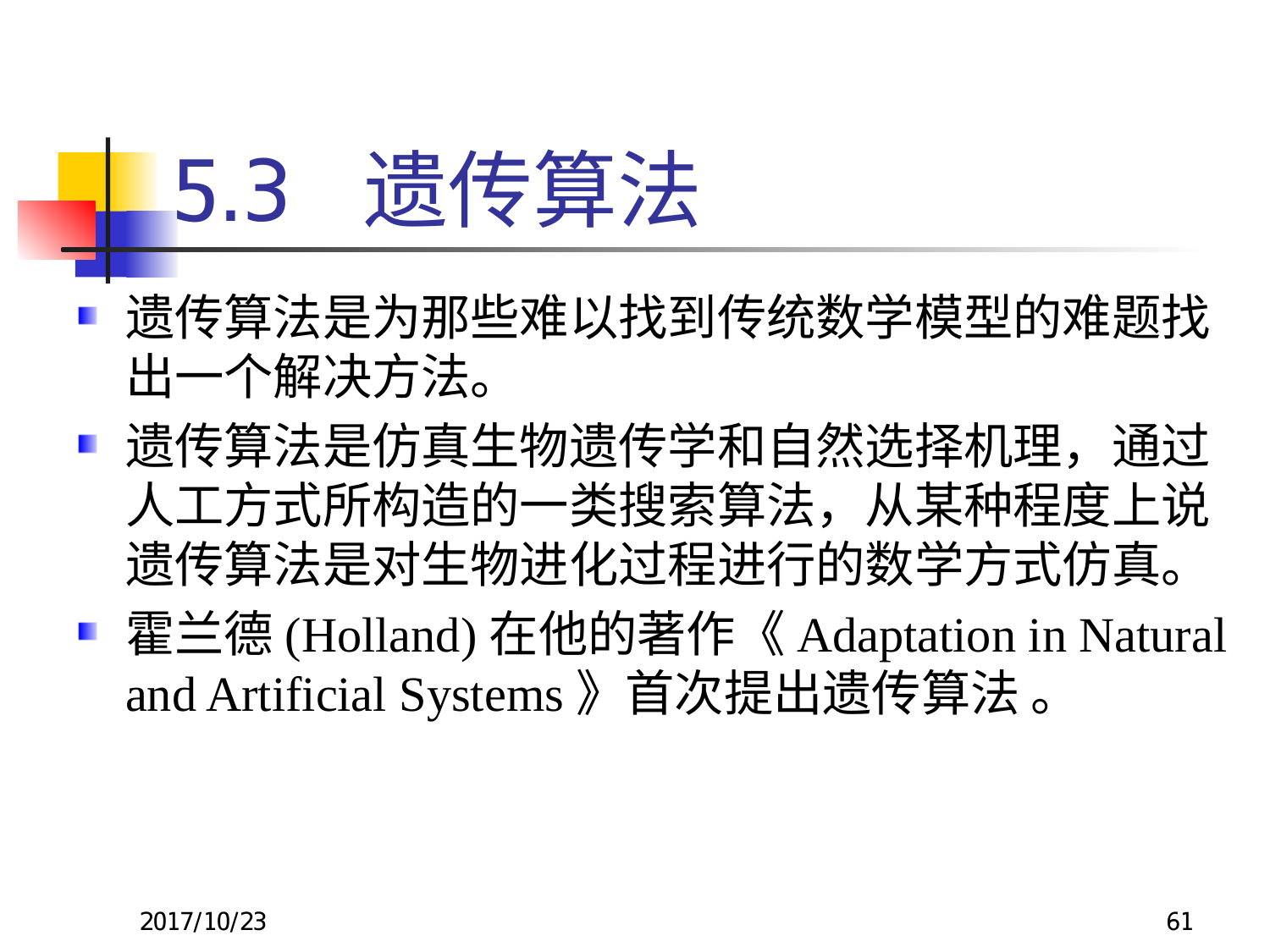

# 5.3  遗传算法
遗传算法是为那些难以找到传统数学模型的难题找出一个解决方法。
遗传算法是仿真生物遗传学和自然选择机理，通过人工方式所构造的一类搜索算法，从某种程度上说遗传算法是对生物进化过程进行的数学方式仿真。
霍兰德(Holland)在他的著作《Adaptation in Natural and Artificial Systems》首次提出遗传算法 。
2017/10/23
61